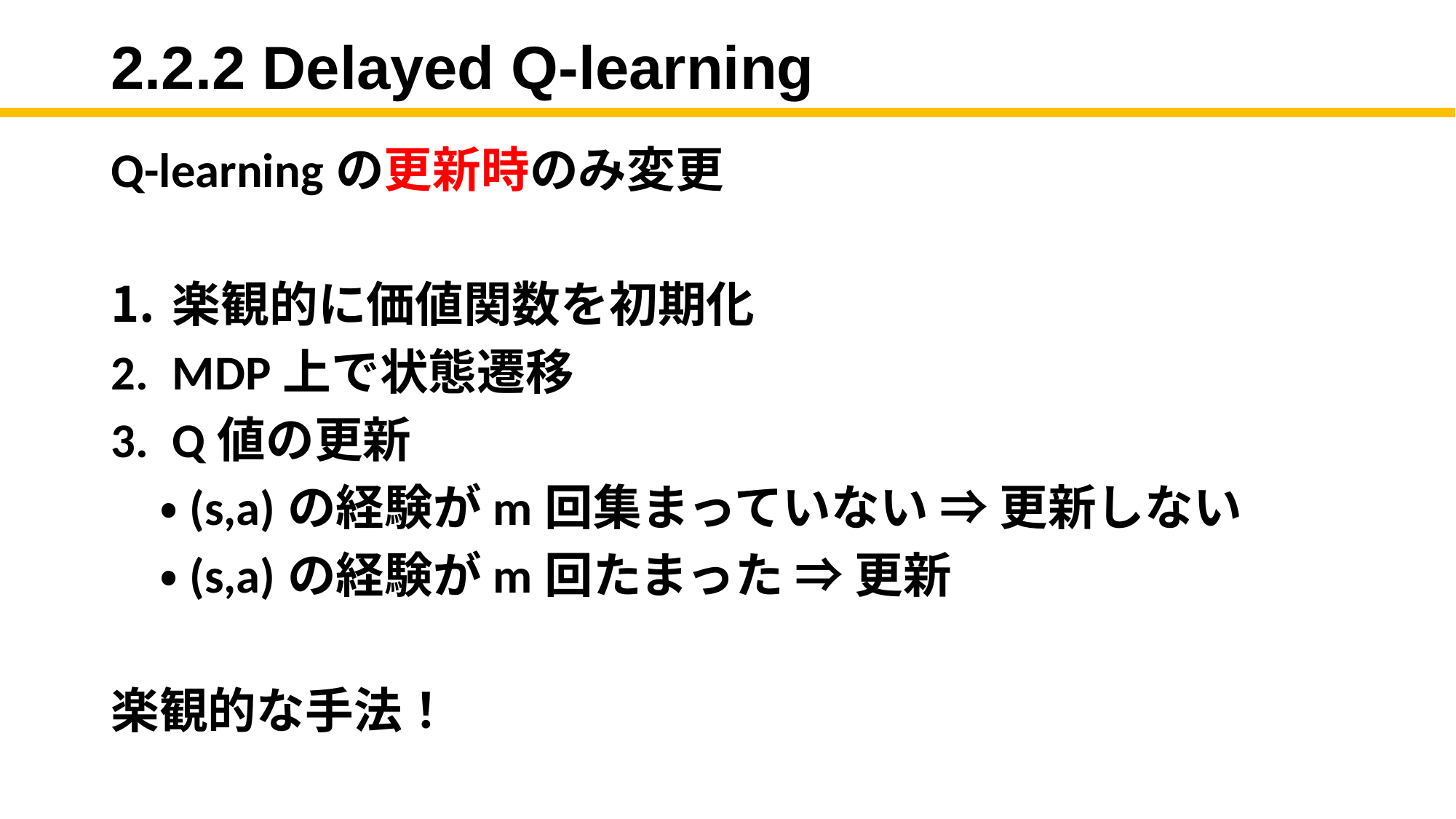

# 2.2.2 Delayed Q-learning
Q-learningの更新時のみ変更

楽観的に価値関数を初期化
MDP上で状態遷移
Q値の更新
　・(s,a)の経験がm回集まっていない ⇒ 更新しない
　・(s,a)の経験がm回たまった ⇒ 更新

楽観的な手法！